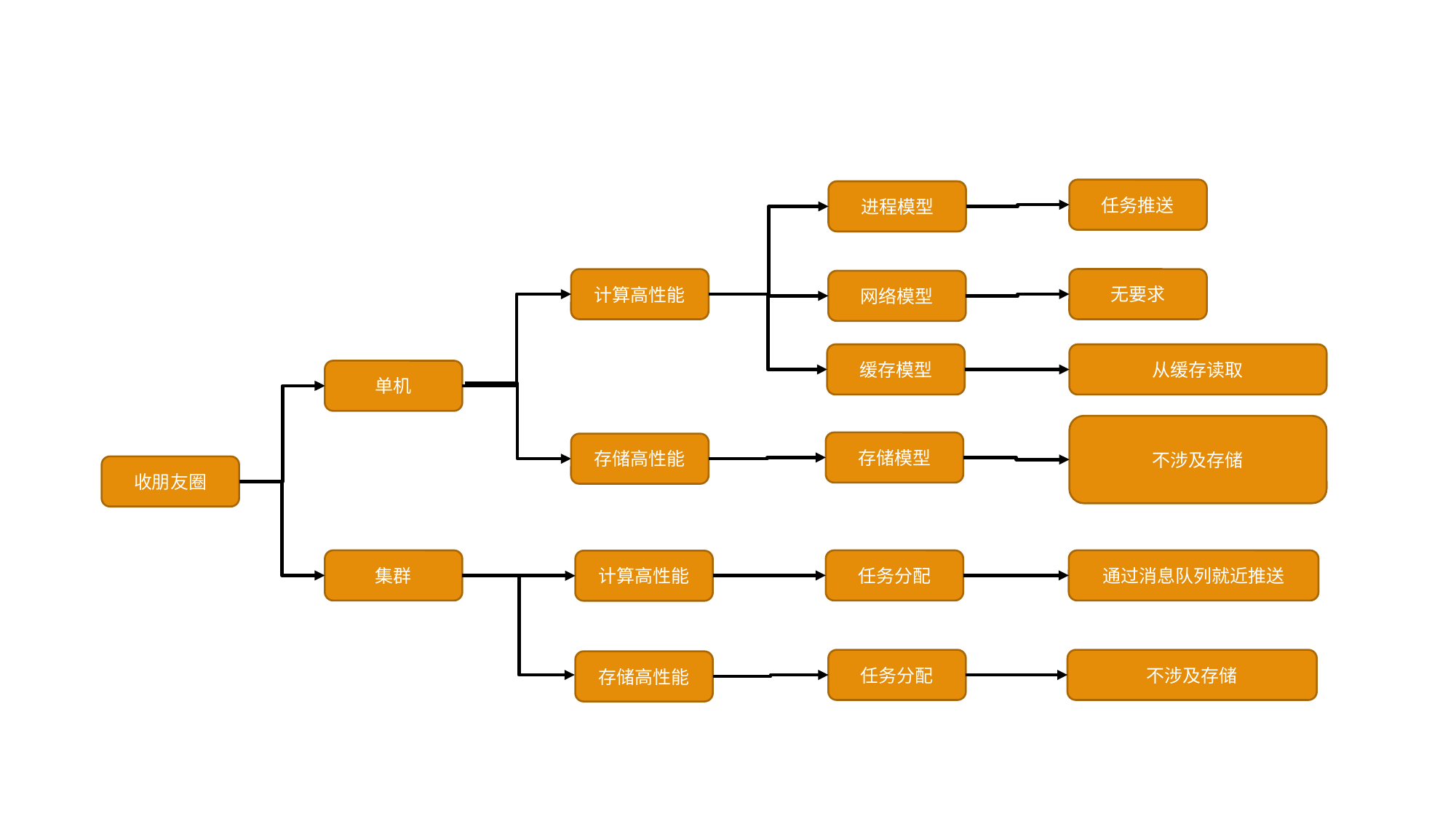

# 收朋友圈的高性能复杂度分析
任务推送
进程模型
无要求
计算高性能
网络模型

缓存模型
从缓存读取
单机
不涉及存储

存储模型
存储高性能
收朋友圈
集群
任务分配
通过消息队列就近推送
计算高性能
任务分配
不涉及存储
存储高性能